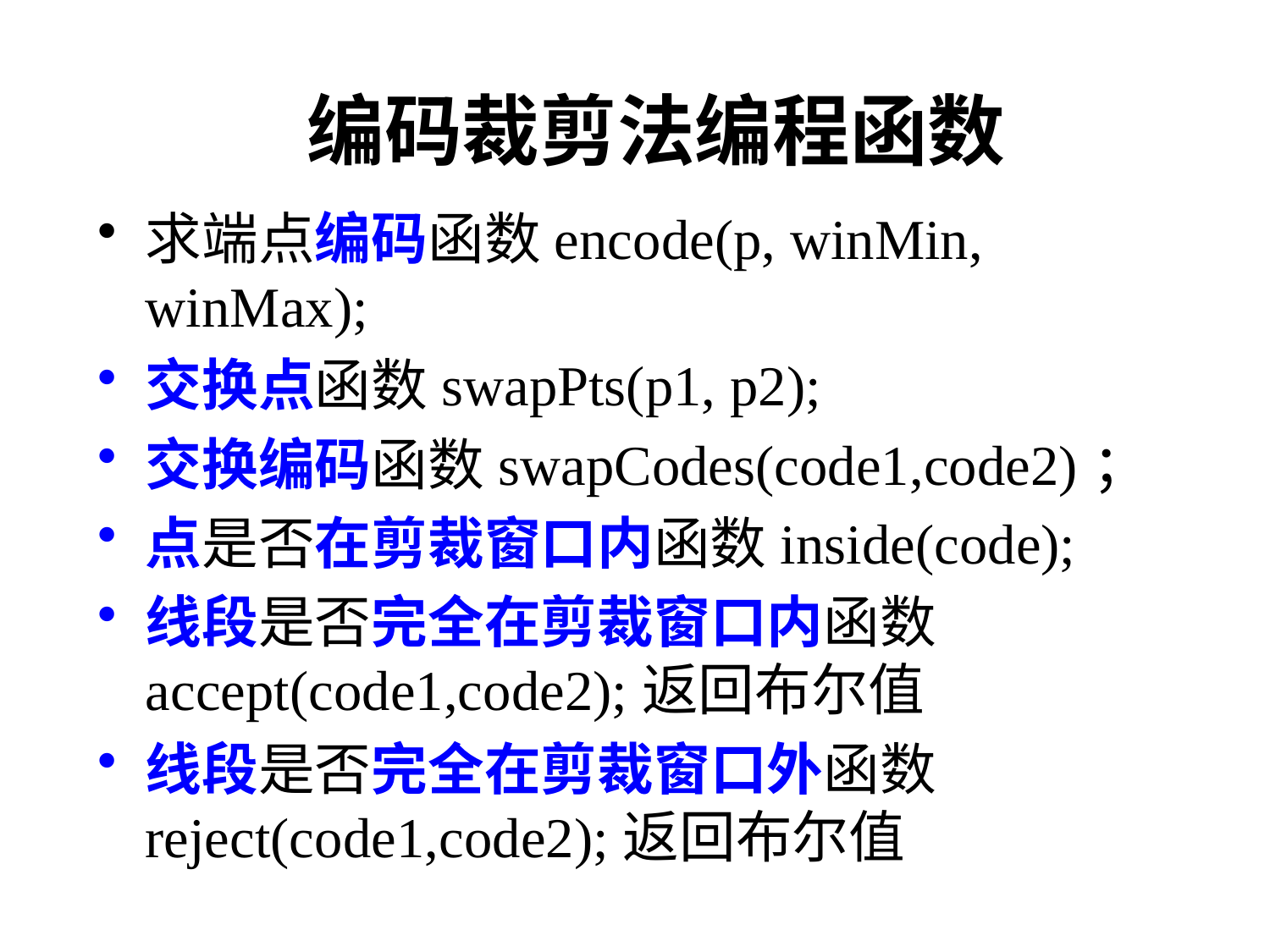

# 编码裁剪法编程函数
求端点编码函数encode(p, winMin, winMax);
交换点函数swapPts(p1, p2);
交换编码函数swapCodes(code1,code2)；
点是否在剪裁窗口内函数inside(code);
线段是否完全在剪裁窗口内函数accept(code1,code2);返回布尔值
线段是否完全在剪裁窗口外函数reject(code1,code2);返回布尔值